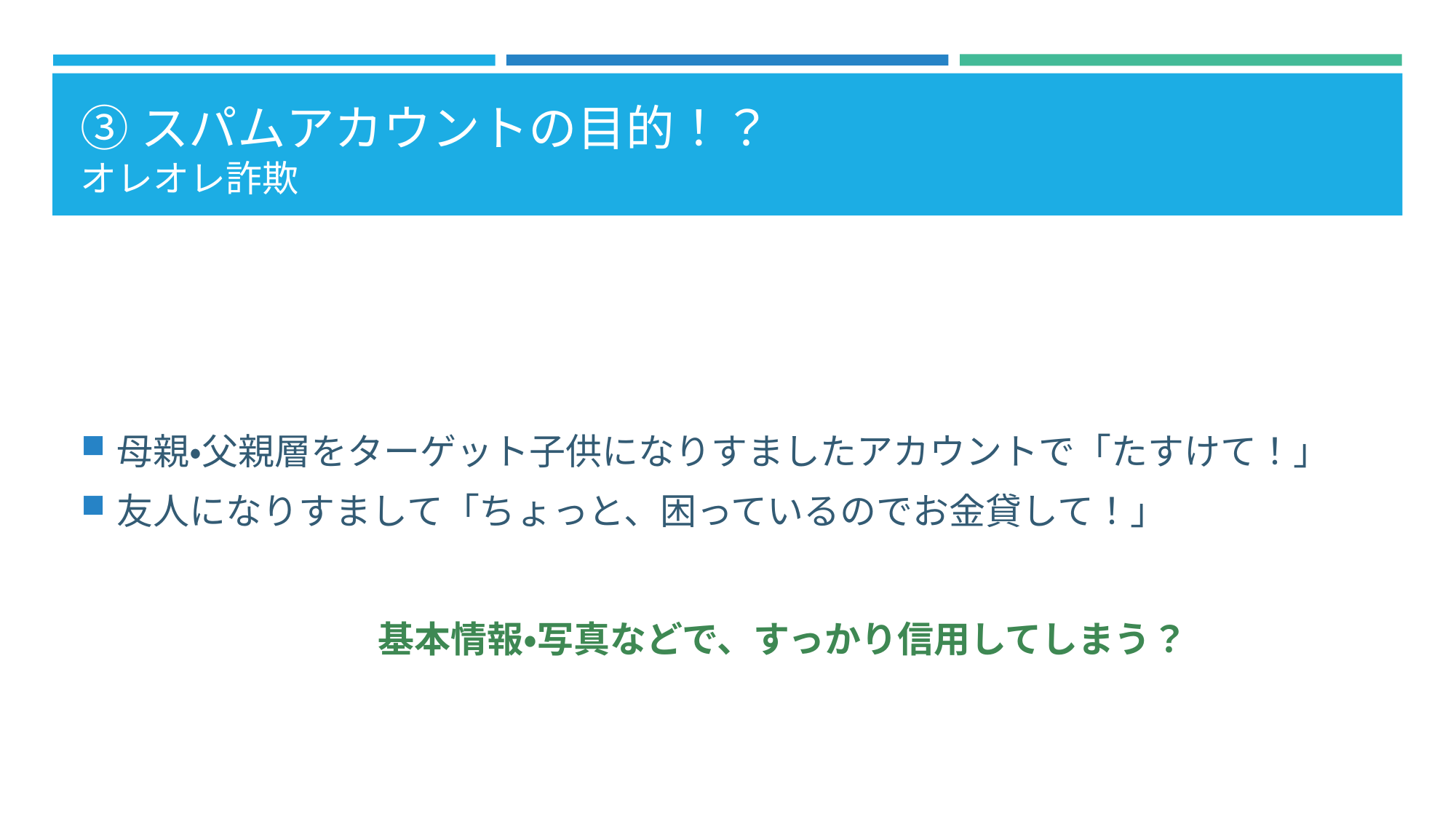

# ③スパムアカウントの目的！？ オレオレ詐欺
母親・父親層をターゲット子供になりすましたアカウントで「たすけて！」
友人になりすまして「ちょっと、困っているのでお金貸して！」
基本情報・写真などで、すっかり信用してしまう？